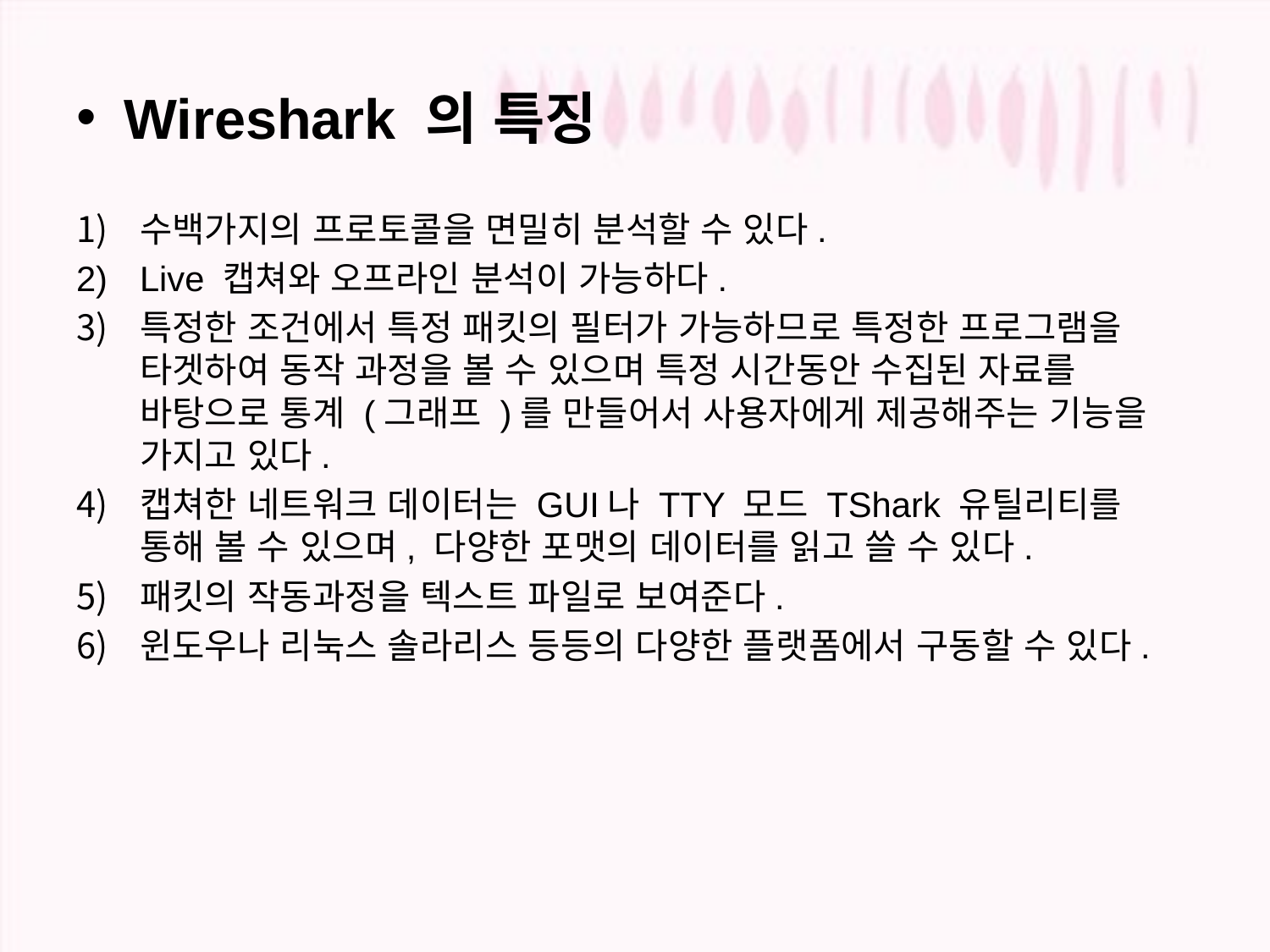

Wireshark 의 특징

수백가지의 프로토콜을 면밀히 분석할 수 있다.
Live 캡쳐와 오프라인 분석이 가능하다.
특정한 조건에서 특정 패킷의 필터가 가능하므로 특정한 프로그램을 타겟하여 동작 과정을 볼 수 있으며 특정 시간동안 수집된 자료를 바탕으로 통계 (그래프 )를 만들어서 사용자에게 제공해주는 기능을 가지고 있다.
캡쳐한 네트워크 데이터는 GUI나 TTY 모드 TShark 유틸리티를 통해 볼 수 있으며, 다양한 포맷의 데이터를 읽고 쓸 수 있다.
패킷의 작동과정을 텍스트 파일로 보여준다.
윈도우나 리눅스 솔라리스 등등의 다양한 플랫폼에서 구동할 수 있다.